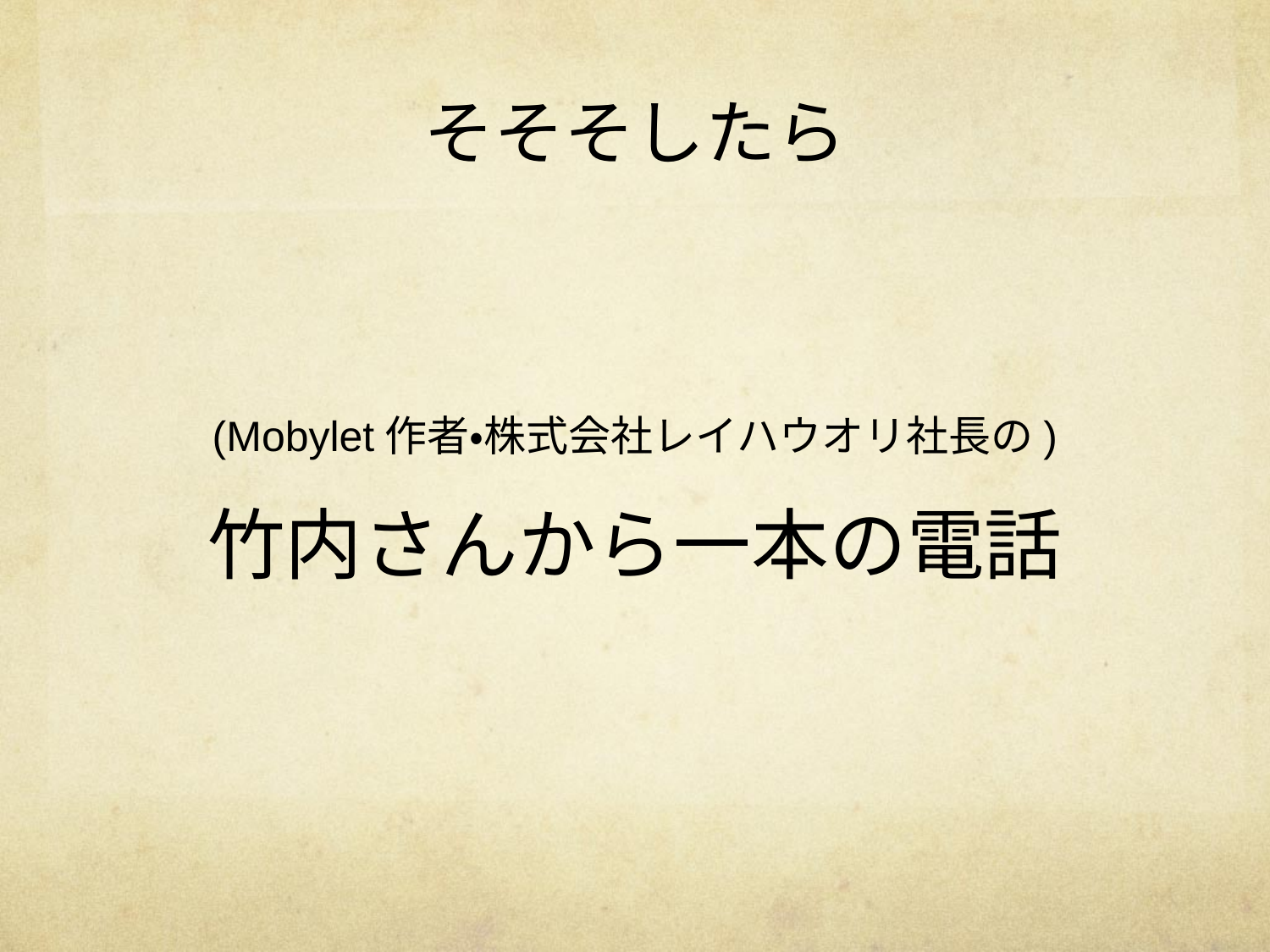

# そそそしたら

(Mobylet作者・株式会社レイハウオリ社長の)
竹内さんから一本の電話